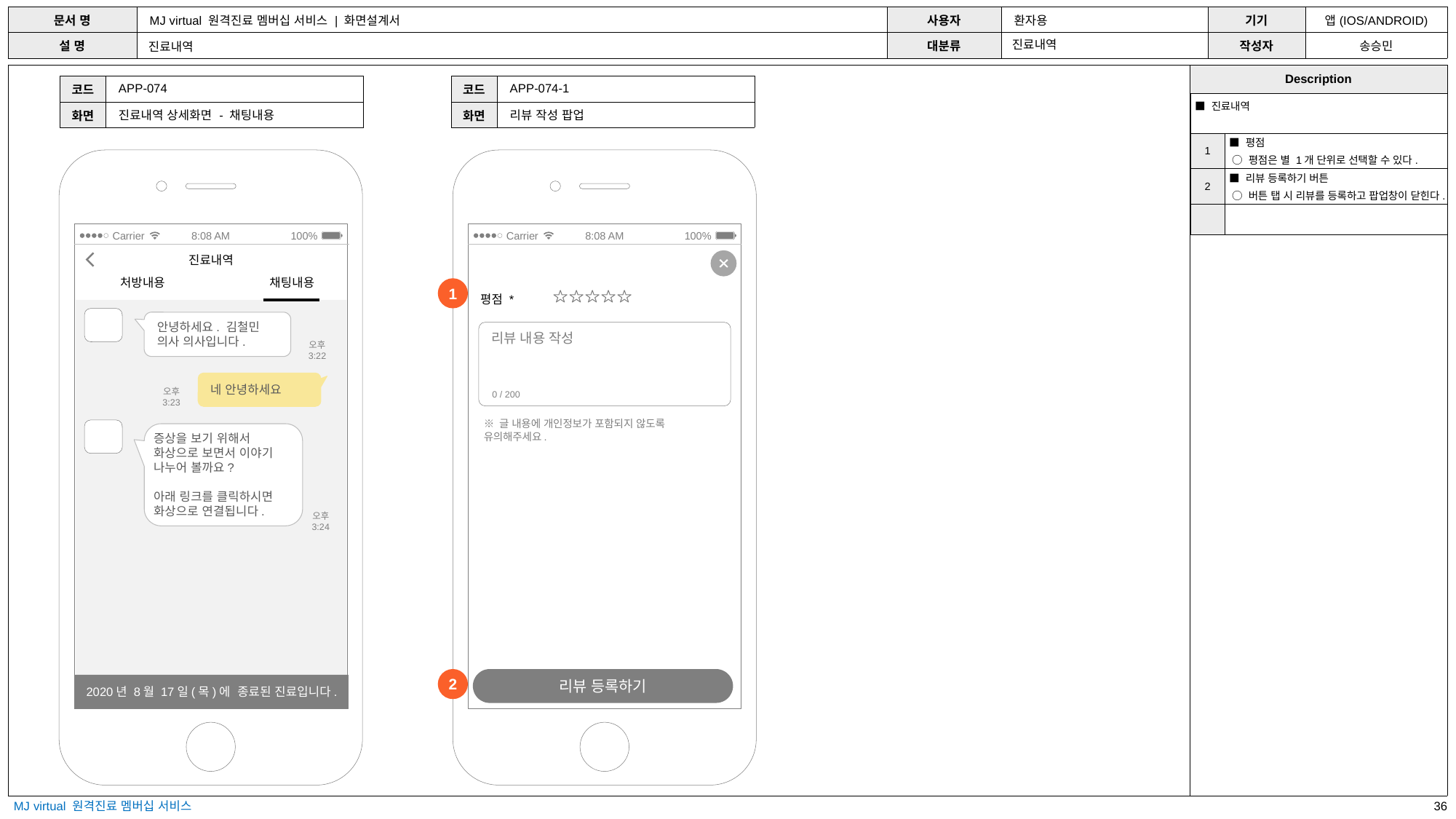

진료내역
진료내역
| 코드 | APP-074 |
| --- | --- |
| 화면 | 진료내역 상세화면 - 채팅내용 |
| 코드 | APP-074-1 |
| --- | --- |
| 화면 | 리뷰 작성 팝업 |
| ■ 진료내역 |  |
| --- | --- |
| 1 | ■ 평점 ○ 평점은 별 1개 단위로 선택할 수 있다. |
| 2 | ■ 리뷰 등록하기 버튼 ○ 버튼 탭 시 리뷰를 등록하고 팝업창이 닫힌다. |
|  |  |

8:08 AM
Carrier
100%

8:08 AM
Carrier
100%

진료내역

처방내용
채팅내용
1
평점 *

안녕하세요. 김철민
의사 의사입니다.
오후 3:22
네 안녕하세요
오후 3:23

증상을 보기 위해서
화상으로 보면서 이야기
나누어 볼까요?

아래 링크를 클릭하시면
화상으로 연결됩니다.
오후 3:24
리뷰 내용 작성
0 / 200
※ 글 내용에 개인정보가 포함되지 않도록 유의해주세요.
2
리뷰 등록하기
2020년 8월 17일(목)에  종료된 진료입니다.